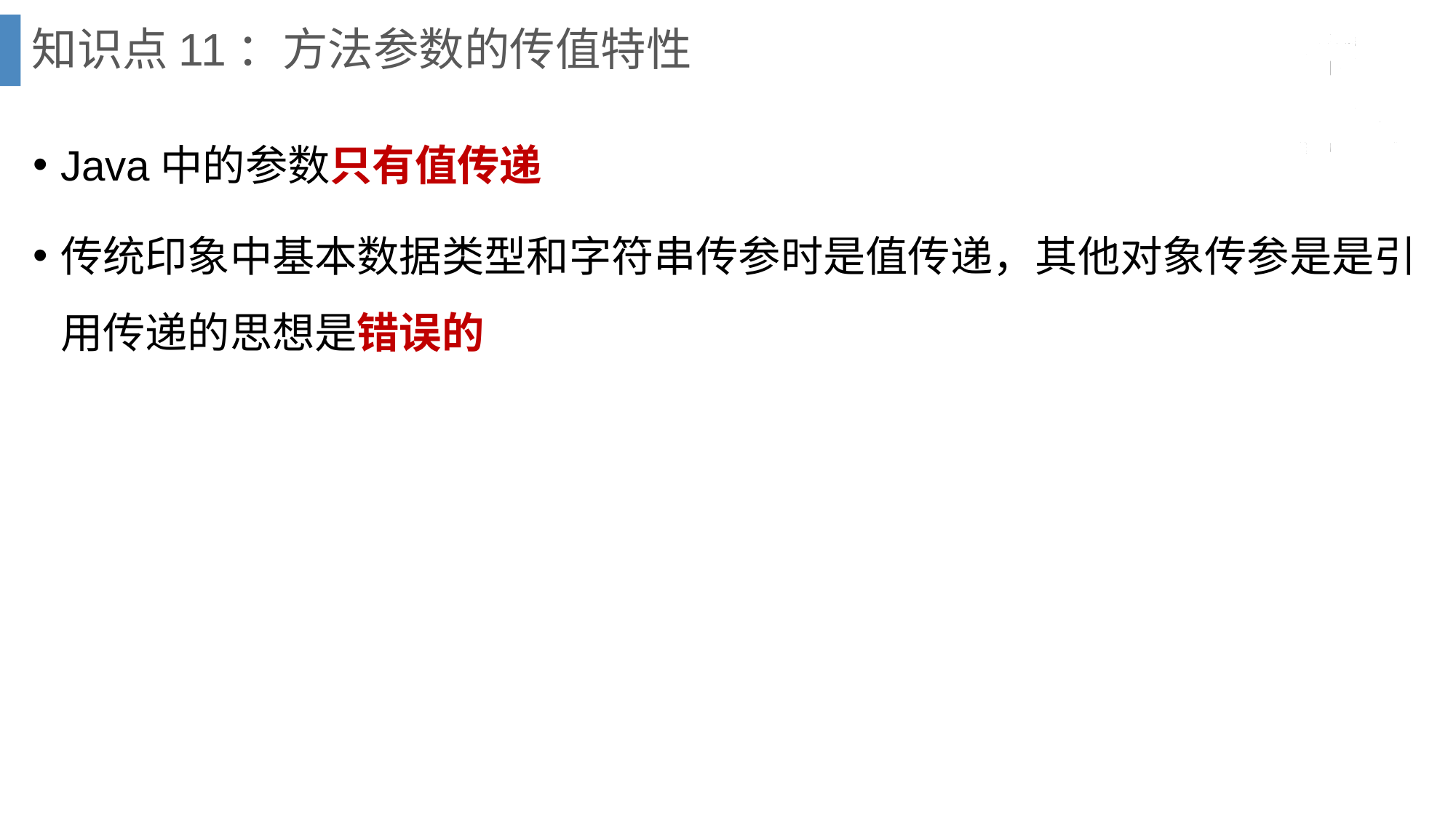

# 知识点11：方法参数的传值特性
Java中的参数只有值传递
传统印象中基本数据类型和字符串传参时是值传递，其他对象传参是是引用传递的思想是错误的